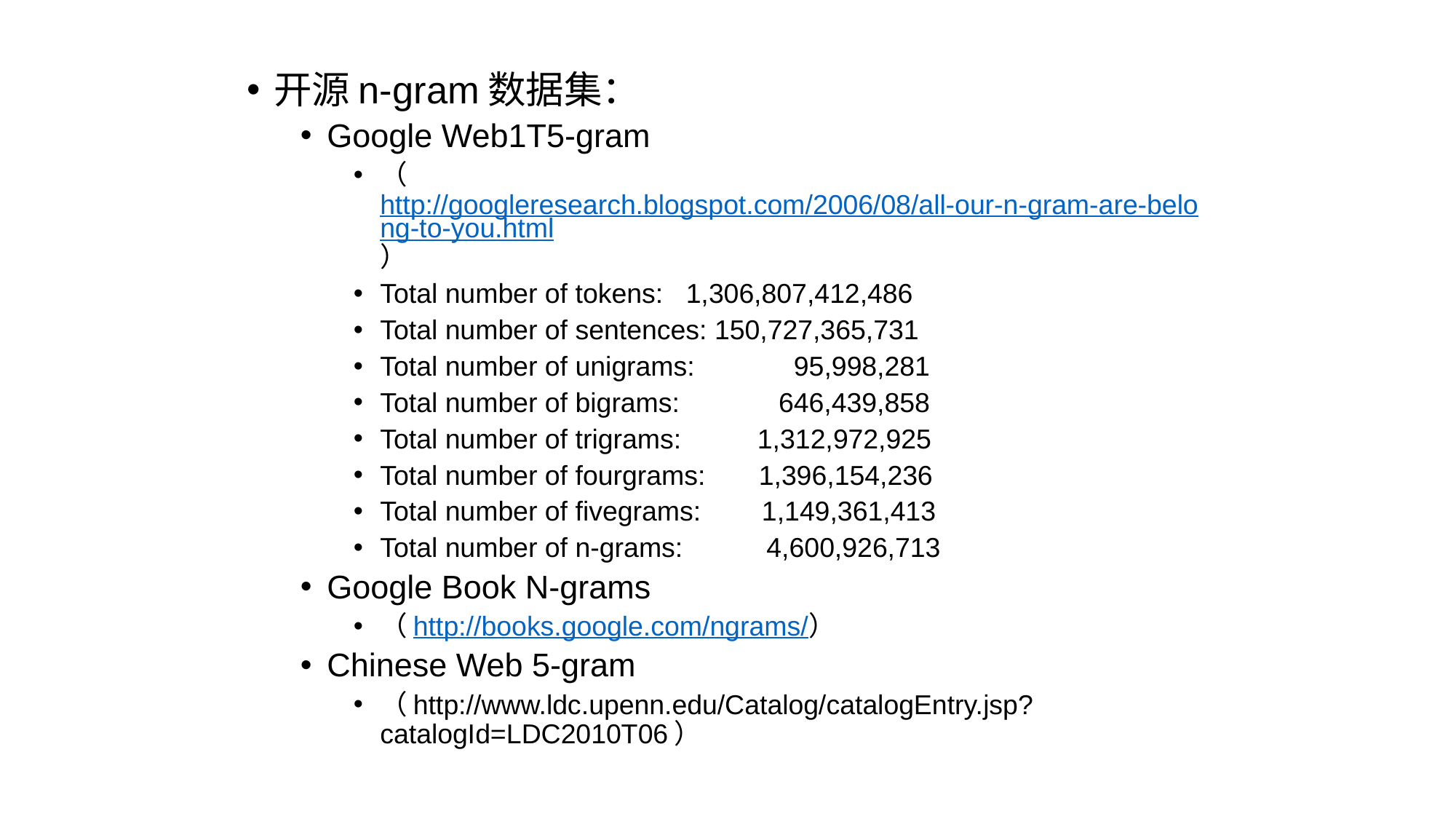

#
开源n-gram数据集：
Google Web1T5-gram
（http://googleresearch.blogspot.com/2006/08/all-our-n-gram-are-belong-to-you.html）
Total number of tokens:   1,306,807,412,486
Total number of sentences: 150,727,365,731
Total number of unigrams:             95,998,281
Total number of bigrams:             646,439,858
Total number of trigrams:          1,312,972,925
Total number of fourgrams:       1,396,154,236
Total number of fivegrams:        1,149,361,413
Total number of n-grams:           4,600,926,713
Google Book N-grams
（http://books.google.com/ngrams/）
Chinese Web 5-gram
（http://www.ldc.upenn.edu/Catalog/catalogEntry.jsp?catalogId=LDC2010T06）